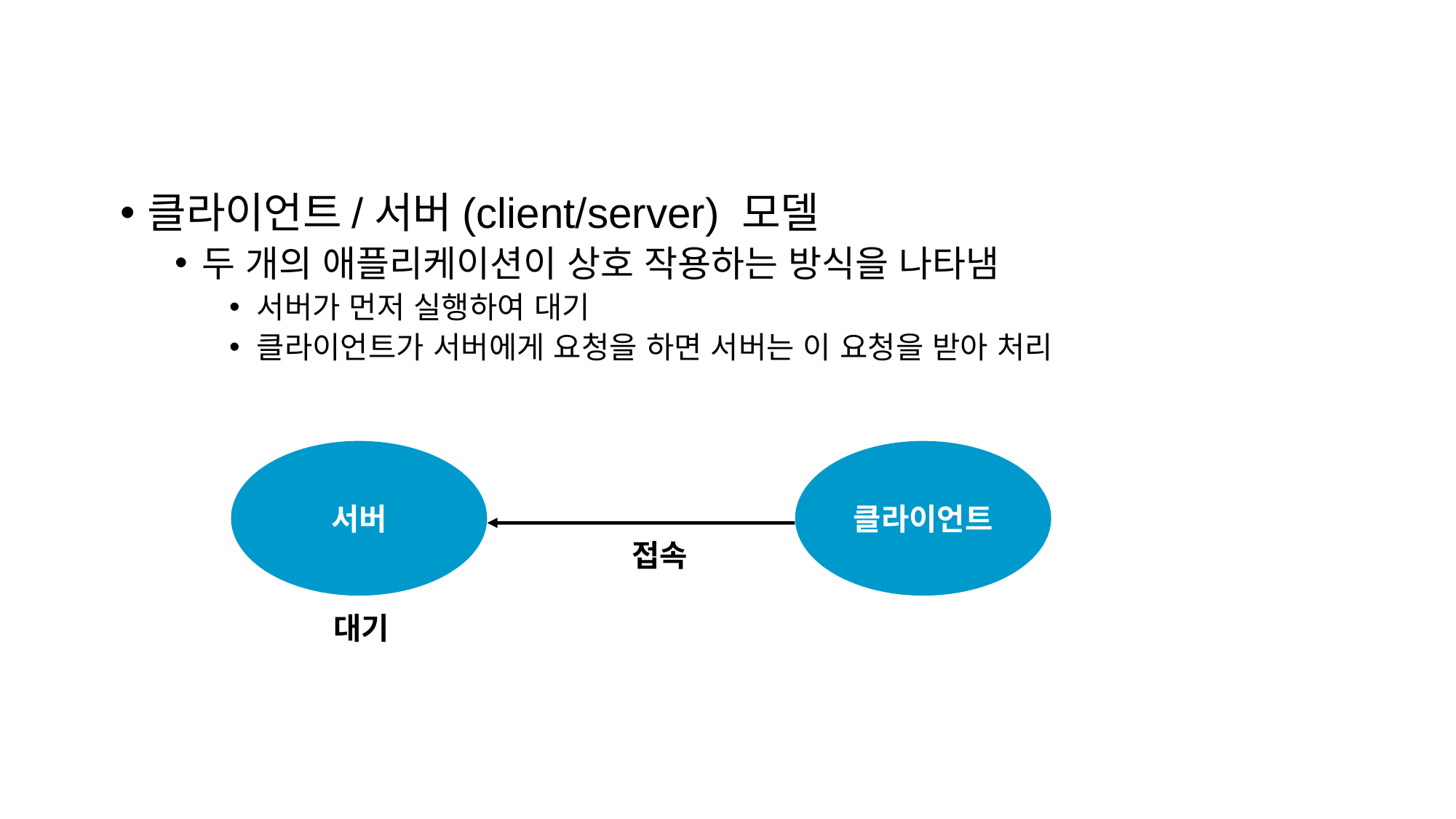

클라이언트/서버(client/server) 모델
두 개의 애플리케이션이 상호 작용하는 방식을 나타냄
서버가 먼저 실행하여 대기
클라이언트가 서버에게 요청을 하면 서버는 이 요청을 받아 처리
서버
클라이언트

접속
대기